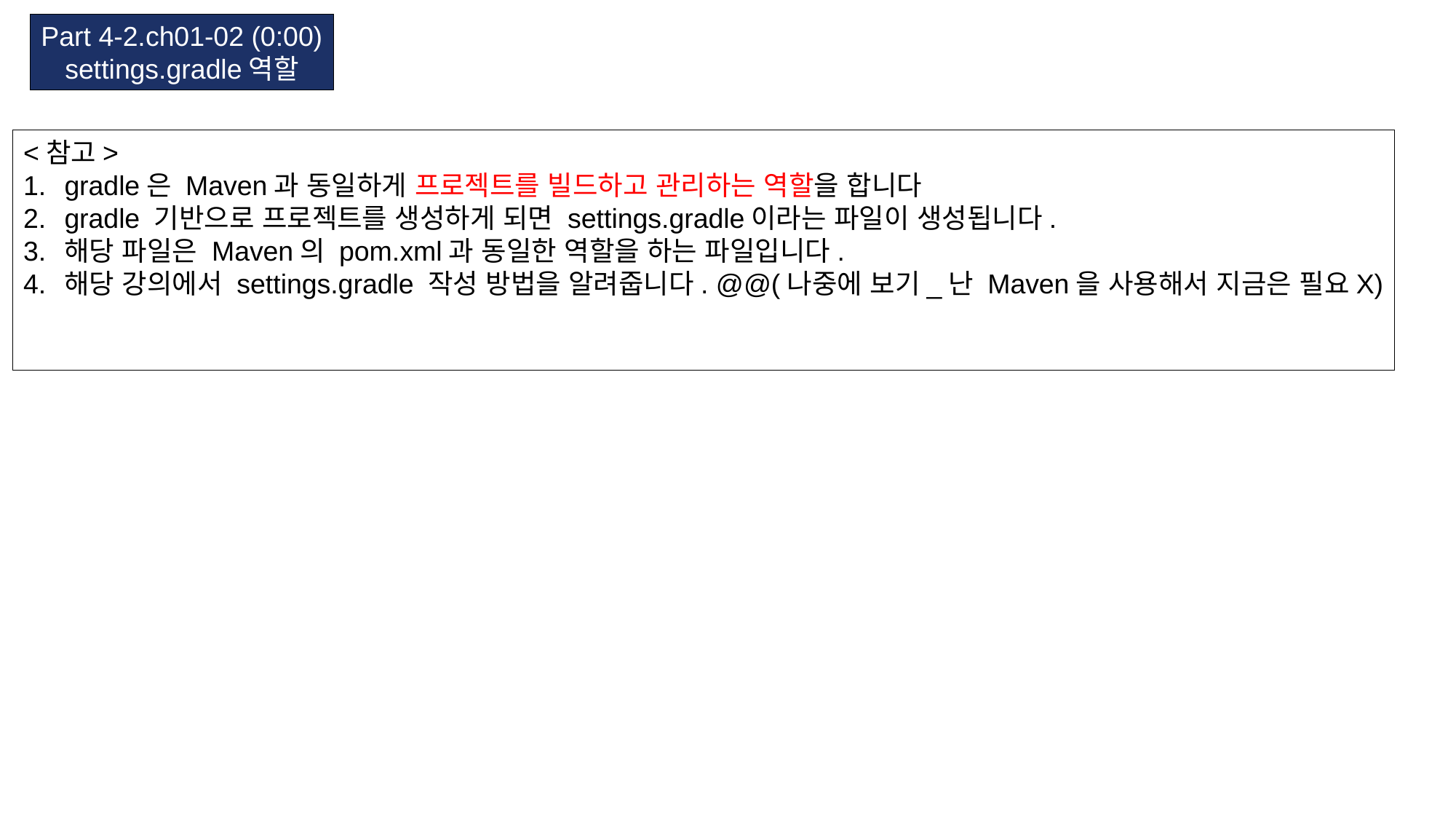

Part 4-2.ch01-02 (0:00)
settings.gradle역할
<참고>
gradle은 Maven과 동일하게 프로젝트를 빌드하고 관리하는 역할을 합니다
gradle 기반으로 프로젝트를 생성하게 되면 settings.gradle이라는 파일이 생성됩니다.
해당 파일은 Maven의 pom.xml과 동일한 역할을 하는 파일입니다.
해당 강의에서 settings.gradle 작성 방법을 알려줍니다. @@(나중에 보기_난 Maven을 사용해서 지금은 필요X)